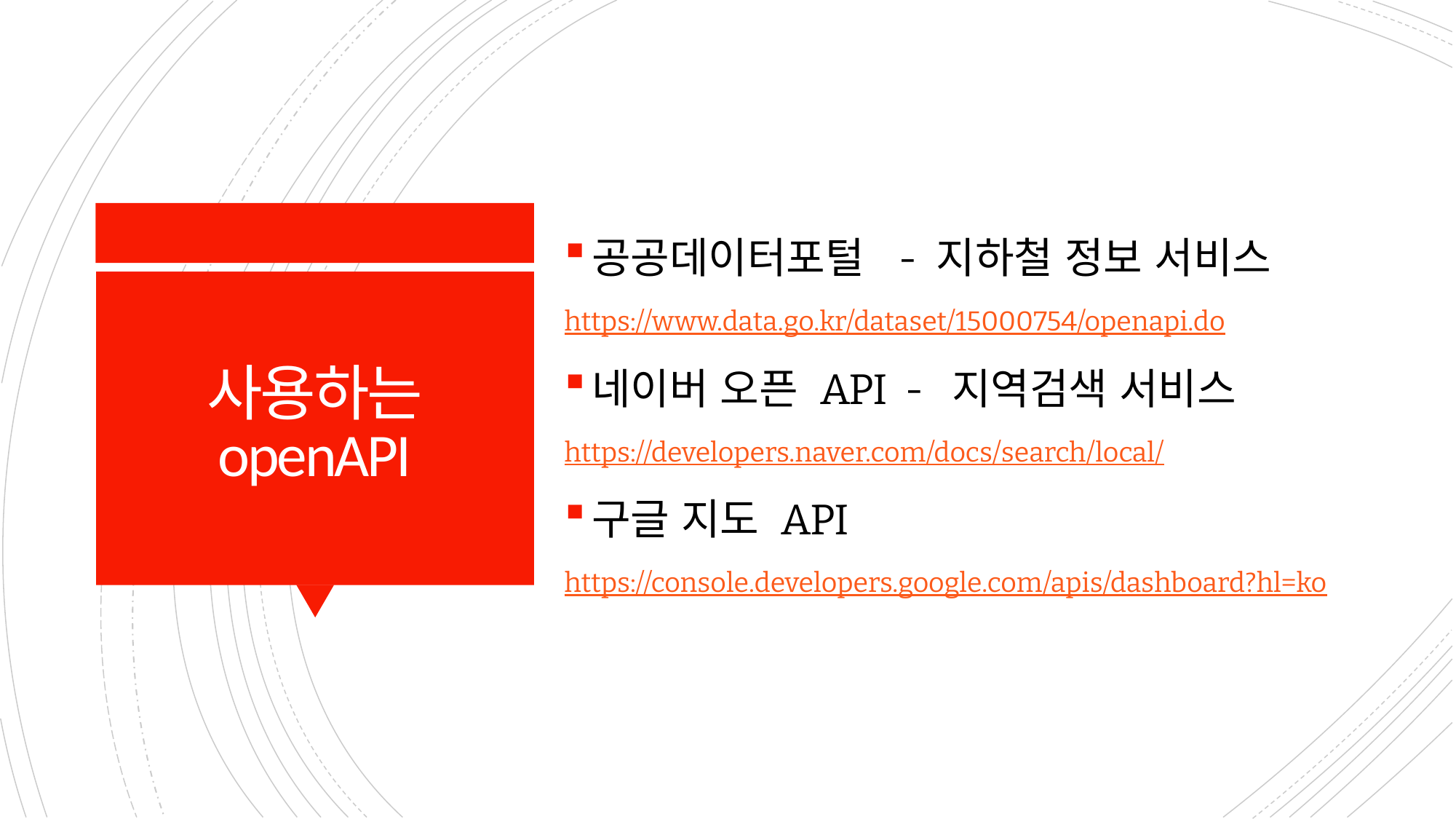

공공데이터포털  - 지하철 정보 서비스
https://www.data.go.kr/dataset/15000754/openapi.do
네이버 오픈 API  -  지역검색 서비스
https://developers.naver.com/docs/search/local/
구글 지도 API
https://console.developers.google.com/apis/dashboard?hl=ko
# 사용하는 openAPI